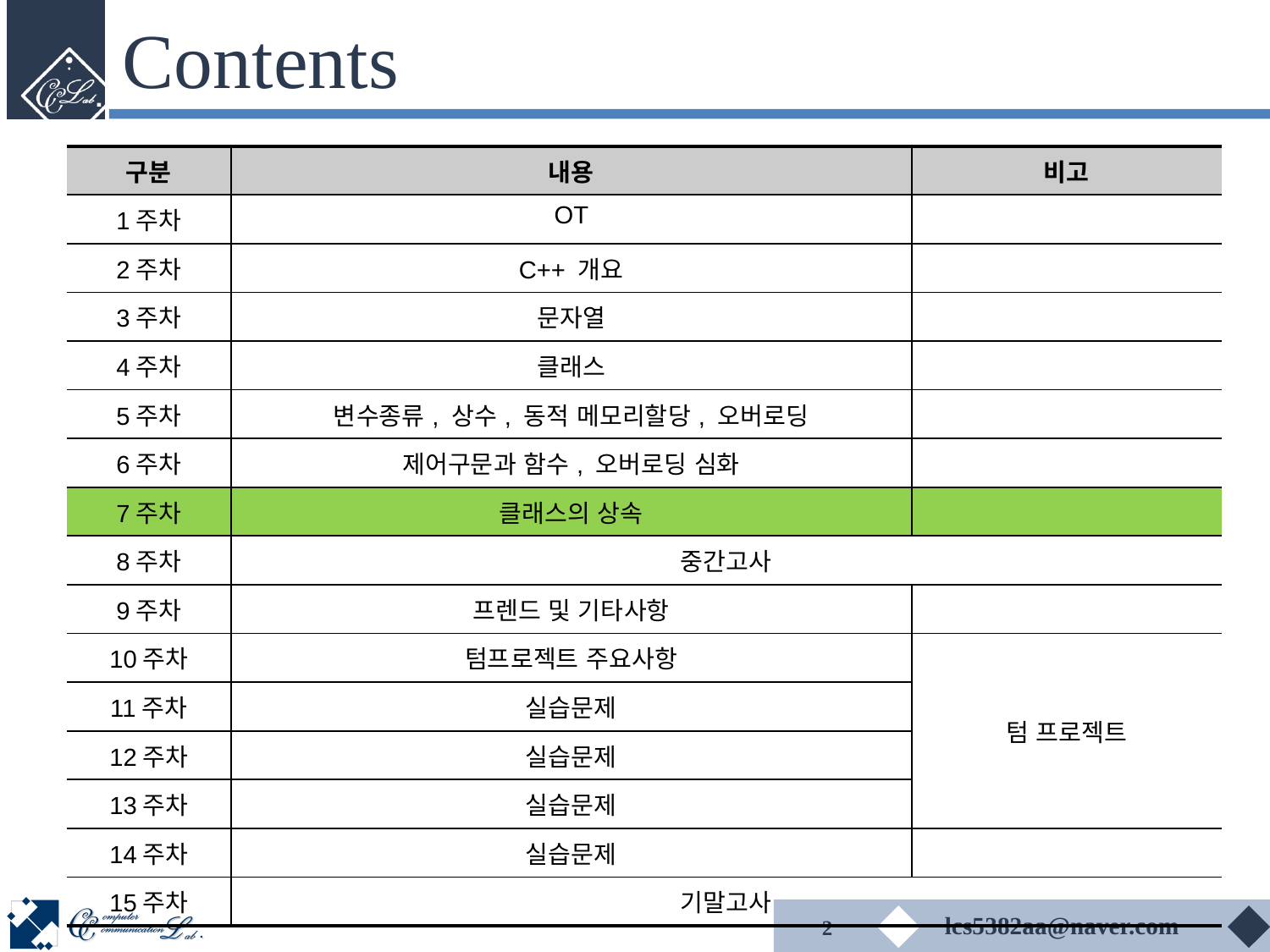

# Contents
| 구분 | 내용 | 비고 |
| --- | --- | --- |
| 1주차 | OT |  |
| 2주차 | C++ 개요 |  |
| 3주차 | 문자열 |  |
| 4주차 | 클래스 |  |
| 5주차 | 변수종류, 상수, 동적 메모리할당, 오버로딩 |  |
| 6주차 | 제어구문과 함수, 오버로딩 심화 |  |
| 7주차 | 클래스의 상속 |  |
| 8주차 | 중간고사 |  |
| 9주차 | 프렌드 및 기타사항 |  |
| 10주차 | 텀프로젝트 주요사항 | 텀 프로젝트 |
| 11주차 | 실습문제 |  |
| 12주차 | 실습문제 |  |
| 13주차 | 실습문제 |  |
| 14주차 | 실습문제 |  |
| 15주차 | 기말고사 |  |